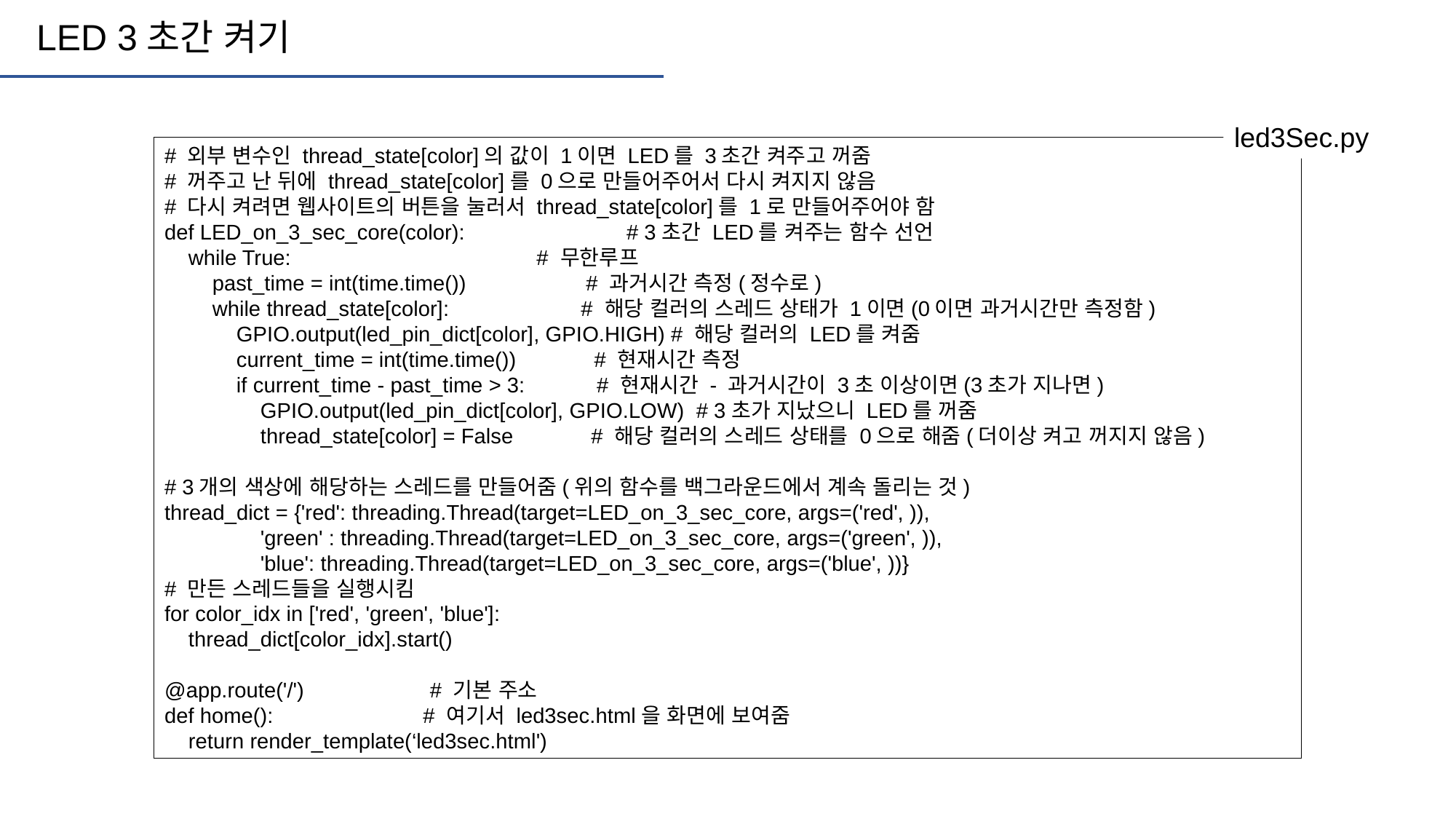

LED 3초간 켜기
led3Sec.py
# 외부 변수인 thread_state[color]의 값이 1이면 LED를 3초간 켜주고 꺼줌
# 꺼주고 난 뒤에 thread_state[color]를 0으로 만들어주어서 다시 켜지지 않음
# 다시 켜려면 웹사이트의 버튼을 눌러서 thread_state[color]를 1로 만들어주어야 함
def LED_on_3_sec_core(color):                           # 3초간 LED를 켜주는 함수 선언
    while True:                                         # 무한루프
        past_time = int(time.time())                    # 과거시간 측정(정수로)
        while thread_state[color]:                      # 해당 컬러의 스레드 상태가 1이면(0이면 과거시간만 측정함)
            GPIO.output(led_pin_dict[color], GPIO.HIGH) # 해당 컬러의 LED를 켜줌
            current_time = int(time.time())             # 현재시간 측정
            if current_time - past_time > 3:            # 현재시간 - 과거시간이 3초 이상이면(3초가 지나면)
                GPIO.output(led_pin_dict[color], GPIO.LOW)  # 3초가 지났으니 LED를 꺼줌
                thread_state[color] = False             # 해당 컬러의 스레드 상태를 0으로 해줌(더이상 켜고 꺼지지 않음)

# 3개의 색상에 해당하는 스레드를 만들어줌(위의 함수를 백그라운드에서 계속 돌리는 것)
thread_dict = {'red': threading.Thread(target=LED_on_3_sec_core, args=('red', )),
                'green' : threading.Thread(target=LED_on_3_sec_core, args=('green', )),
                'blue': threading.Thread(target=LED_on_3_sec_core, args=('blue', ))}
# 만든 스레드들을 실행시킴
for color_idx in ['red', 'green', 'blue']:
    thread_dict[color_idx].start()

@app.route('/')                     # 기본 주소
def home():                         # 여기서 led3sec.html을 화면에 보여줌
    return render_template(‘led3sec.html')